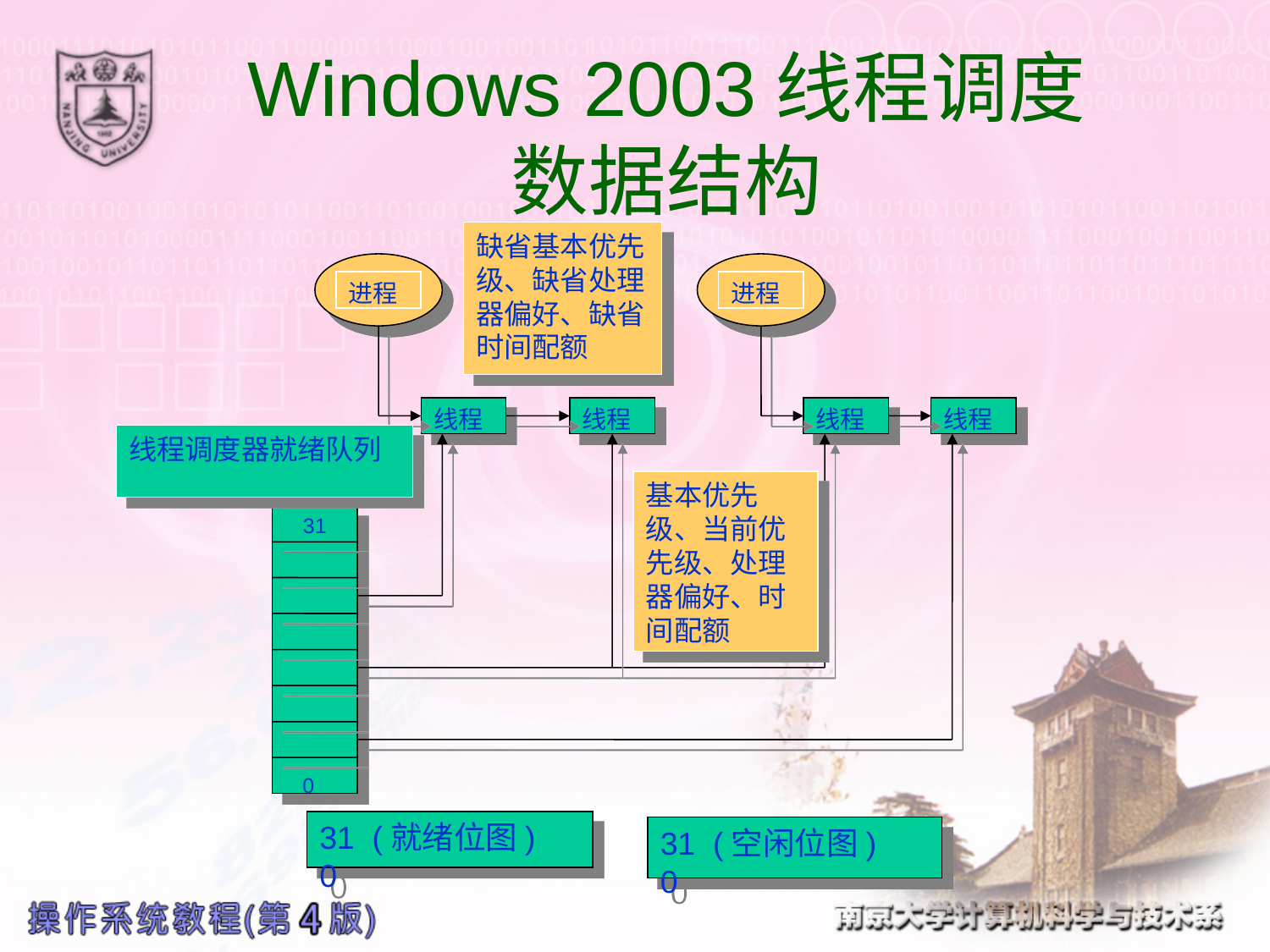

# Windows 2003线程调度 数据结构
缺省基本优先级、缺省处理器偏好、缺省时间配额

进程

进程

线程
线程
线程
线程

线程调度器就绪队列

基本优先级、当前优先级、处理器偏好、时间配额
31

    0

31  (就绪位图)    0
31  (空闲位图)    0